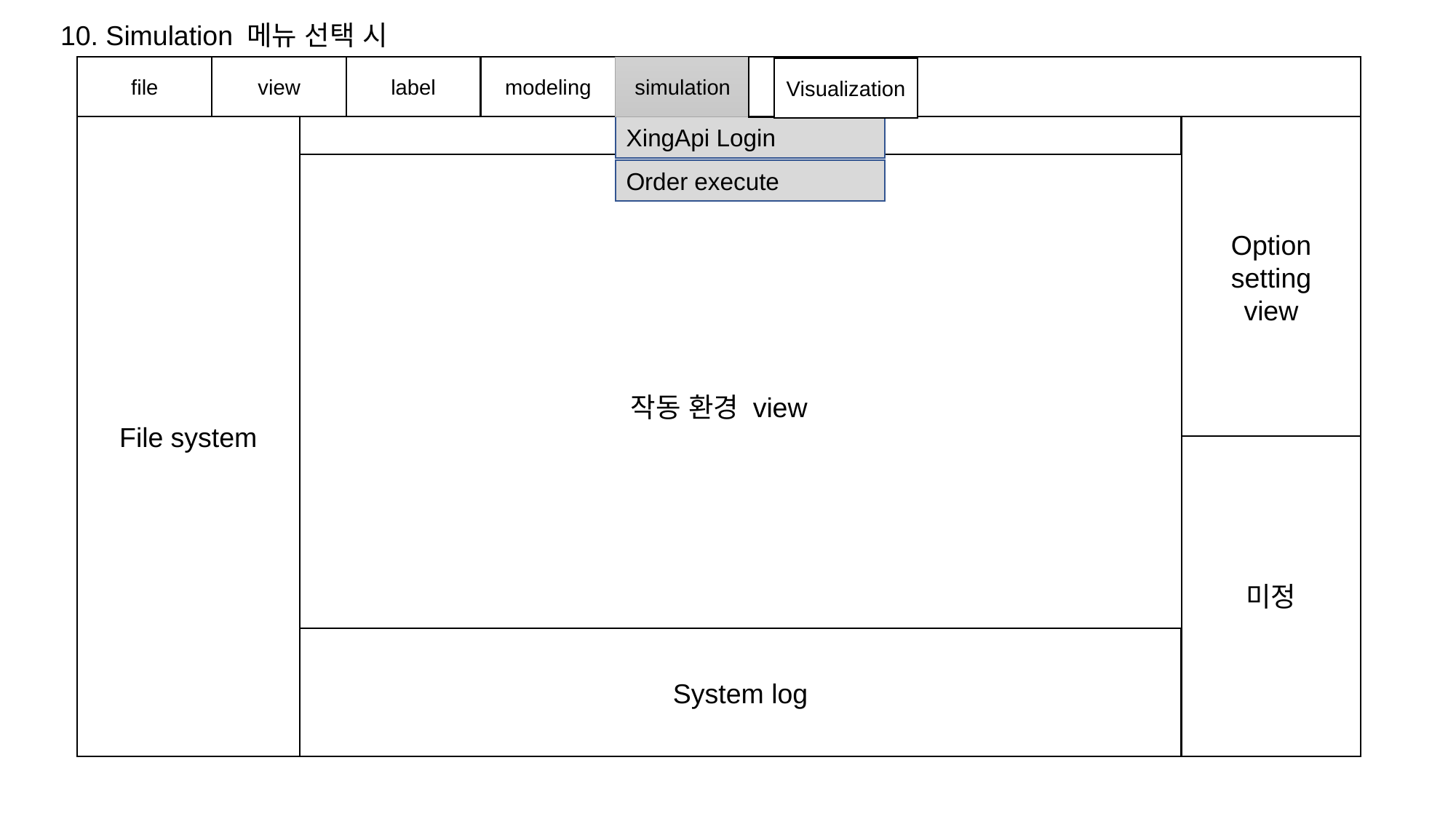

10. Simulation 메뉴 선택 시
작동 환경 view

예측
file
전략생성
view
label
시뮬레이션
분석
modeling
미정
simulation
visual
Visualization
File system

XingApi Login

Option setting
view
Order execute
미정
System log